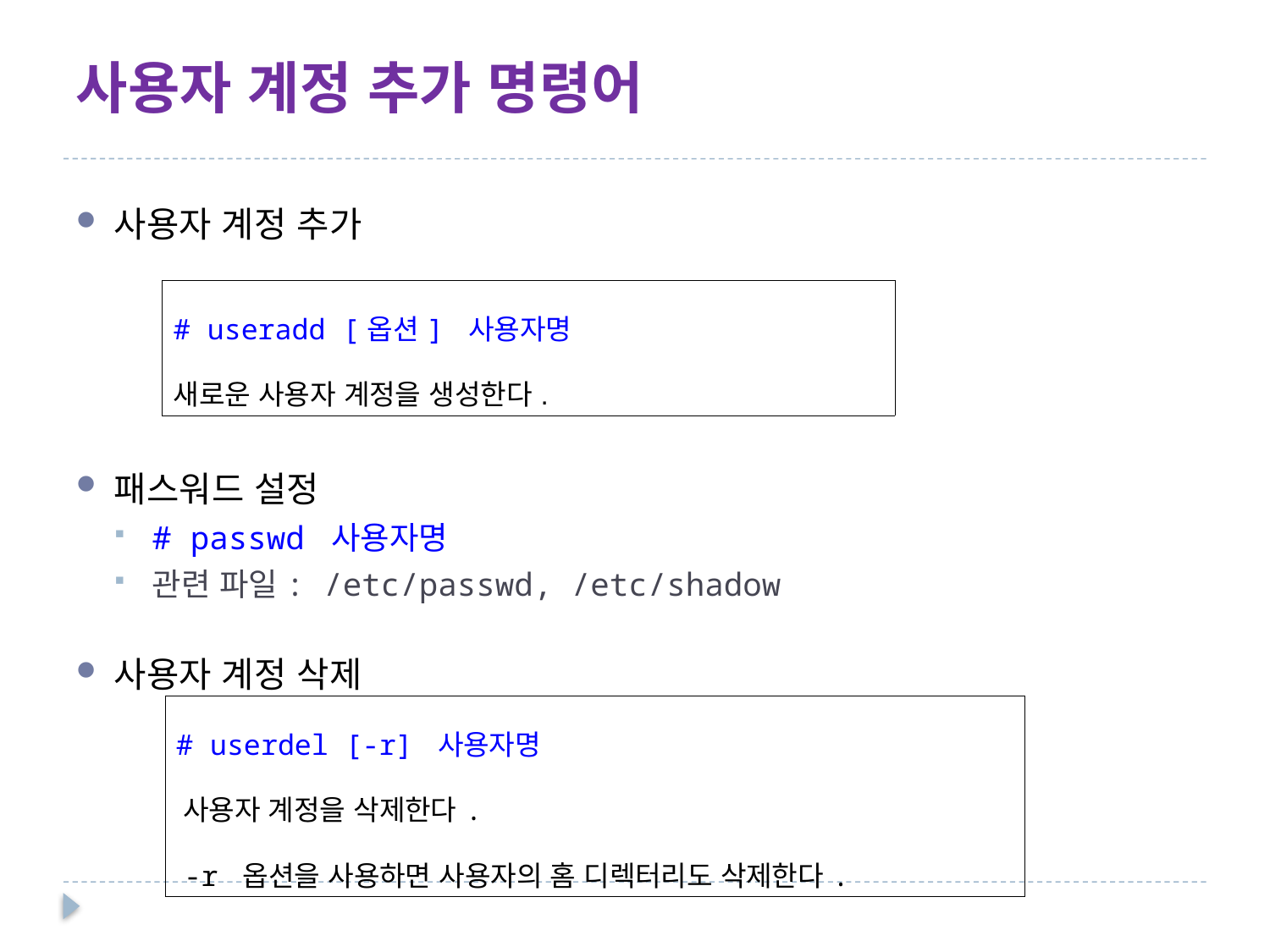

# 사용자 계정 추가 명령어
사용자 계정 추가

패스워드 설정
# passwd 사용자명
관련 파일: /etc/passwd, /etc/shadow

사용자 계정 삭제

| # useradd [옵션] 사용자명 새로운 사용자 계정을 생성한다. |
| --- |
| # userdel [-r] 사용자명 사용자 계정을 삭제한다. -r 옵션을 사용하면 사용자의 홈 디렉터리도 삭제한다. |
| --- |